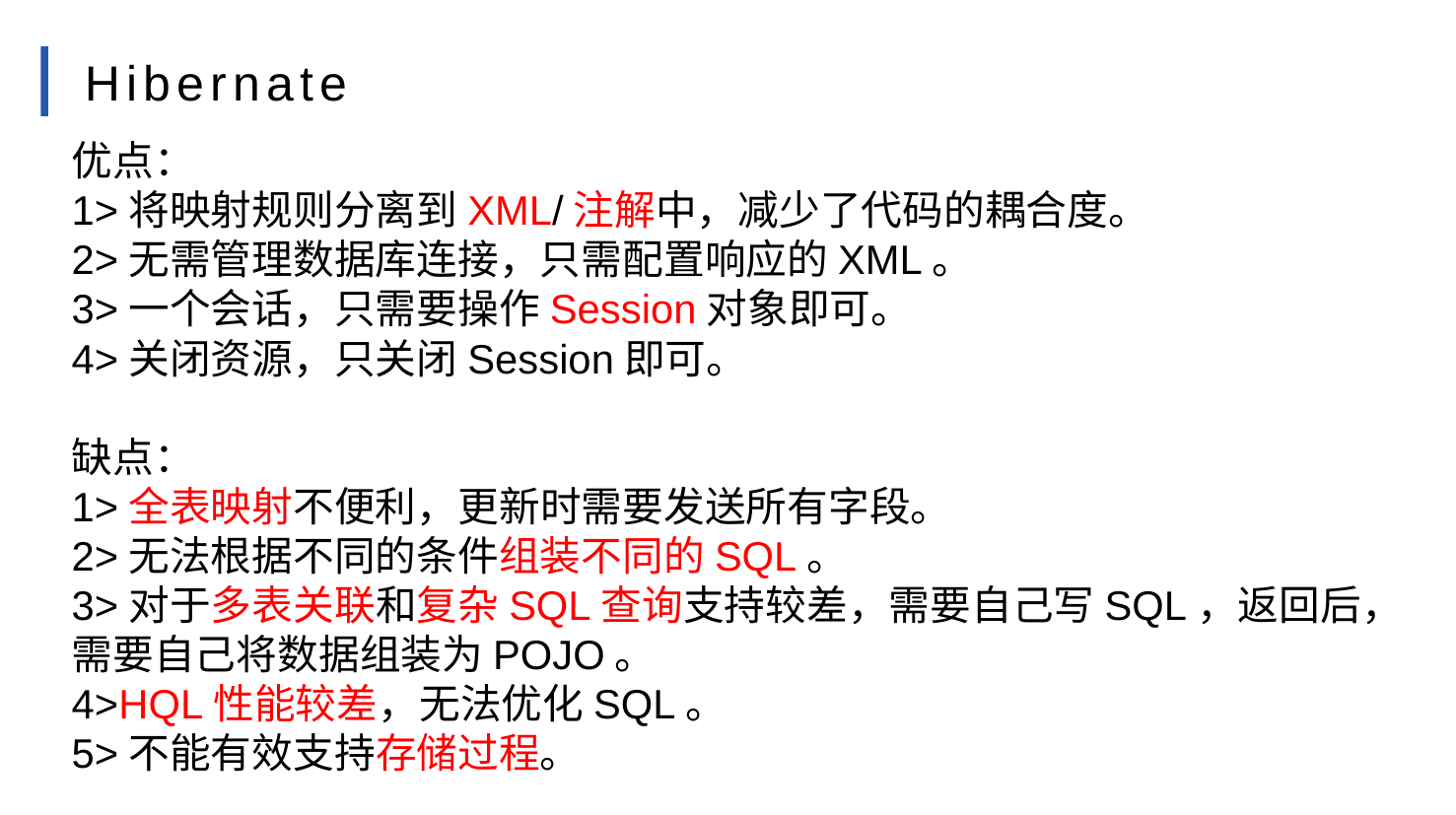

Hibernate
优点：
1>将映射规则分离到XML/注解中，减少了代码的耦合度。
2>无需管理数据库连接，只需配置响应的XML。
3>一个会话，只需要操作Session对象即可。
4>关闭资源，只关闭Session即可。

缺点：
1>全表映射不便利，更新时需要发送所有字段。
2>无法根据不同的条件组装不同的SQL。
3>对于多表关联和复杂SQL查询支持较差，需要自己写SQL，返回后，
需要自己将数据组装为POJO。
4>HQL性能较差，无法优化SQL。
5>不能有效支持存储过程。